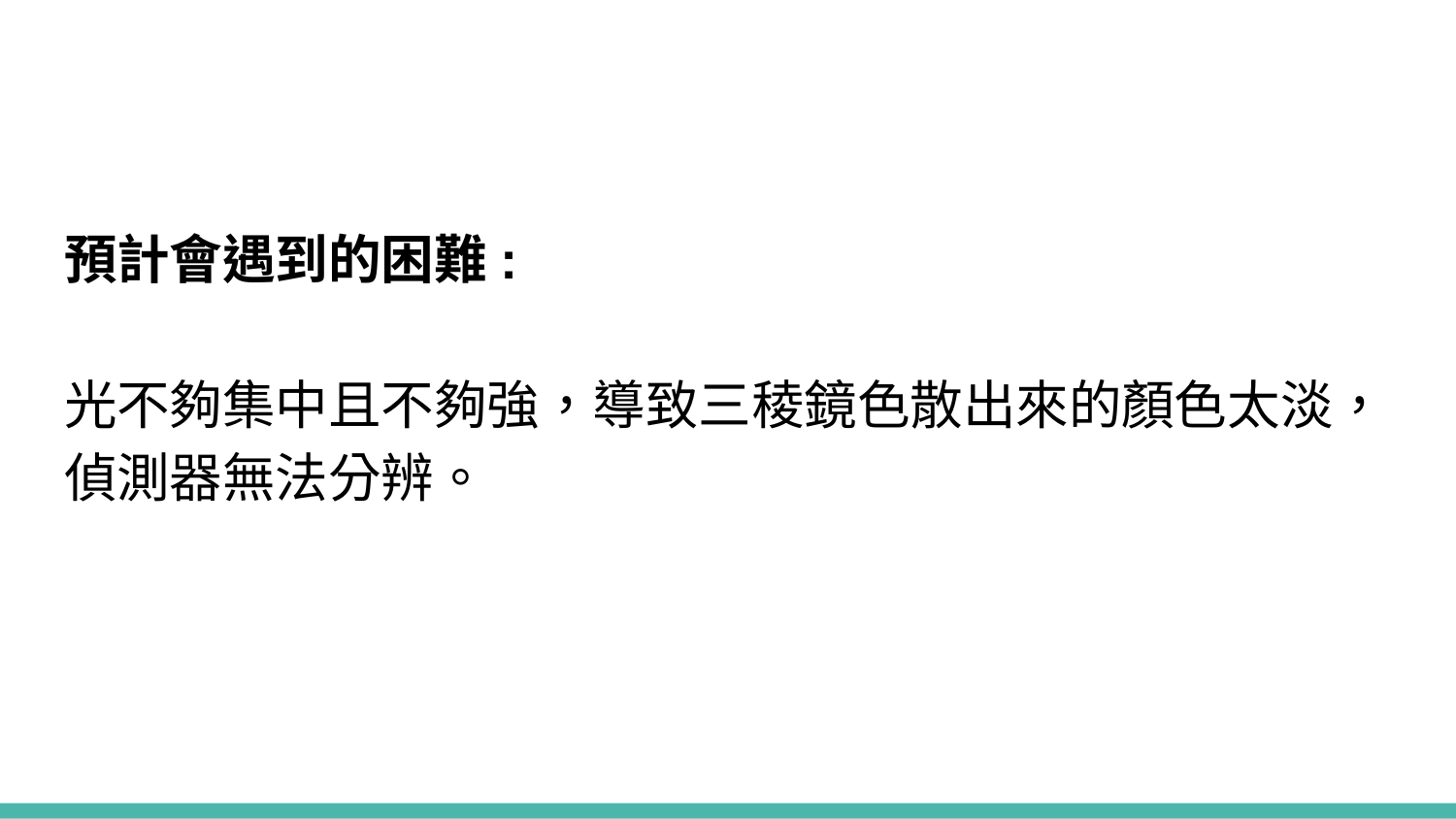

#
預計會遇到的困難:

光不夠集中且不夠強，導致三稜鏡色散出來的顏色太淡，偵測器無法分辨。